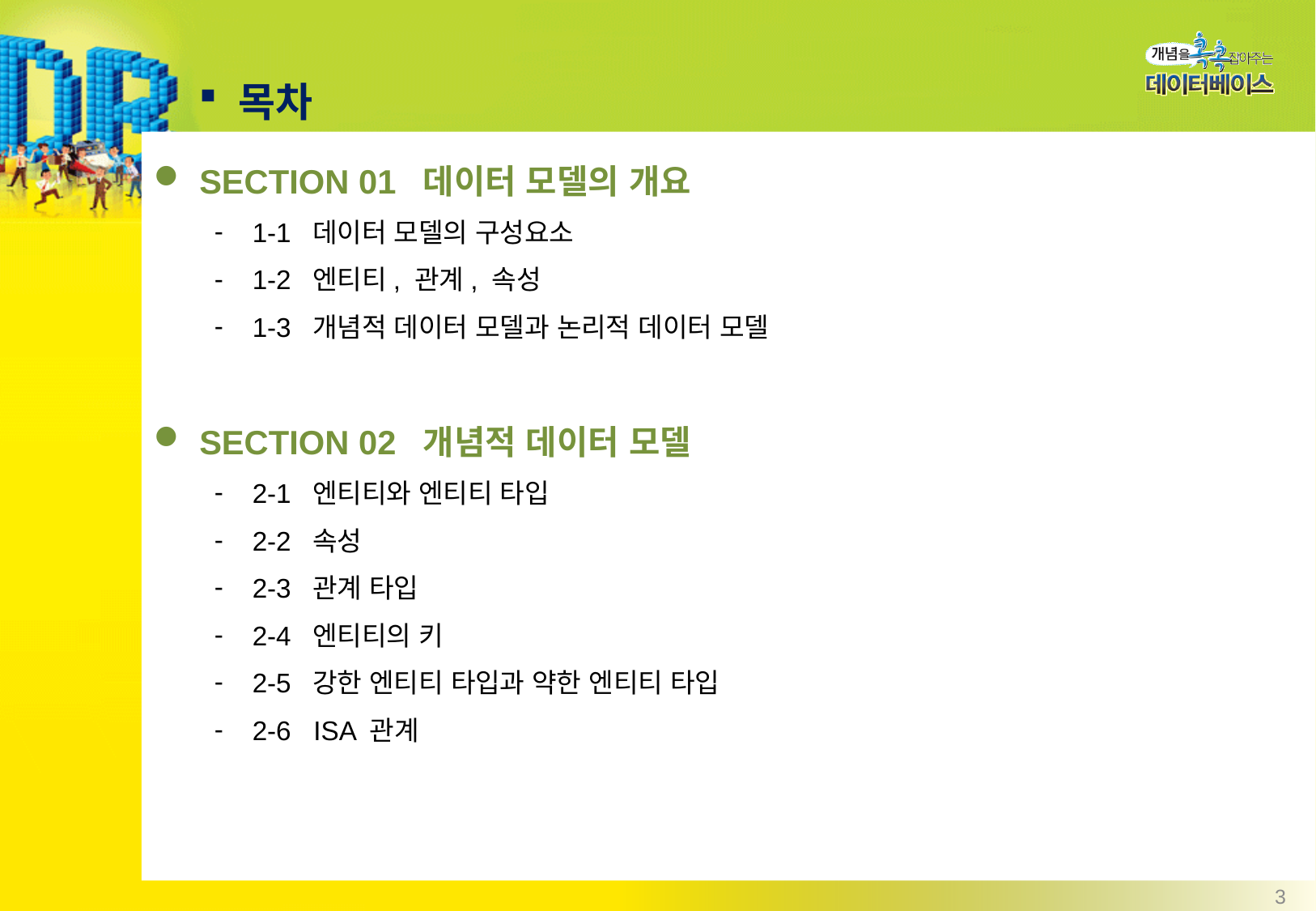

목차
SECTION 01  데이터 모델의 개요
1-1  데이터 모델의 구성요소
1-2  엔티티, 관계, 속성
1-3  개념적 데이터 모델과 논리적 데이터 모델

SECTION 02  개념적 데이터 모델
2-1  엔티티와 엔티티 타입
2-2  속성
2-3  관계 타입
2-4  엔티티의 키
2-5  강한 엔티티 타입과 약한 엔티티 타입
2-6   ISA 관계
3